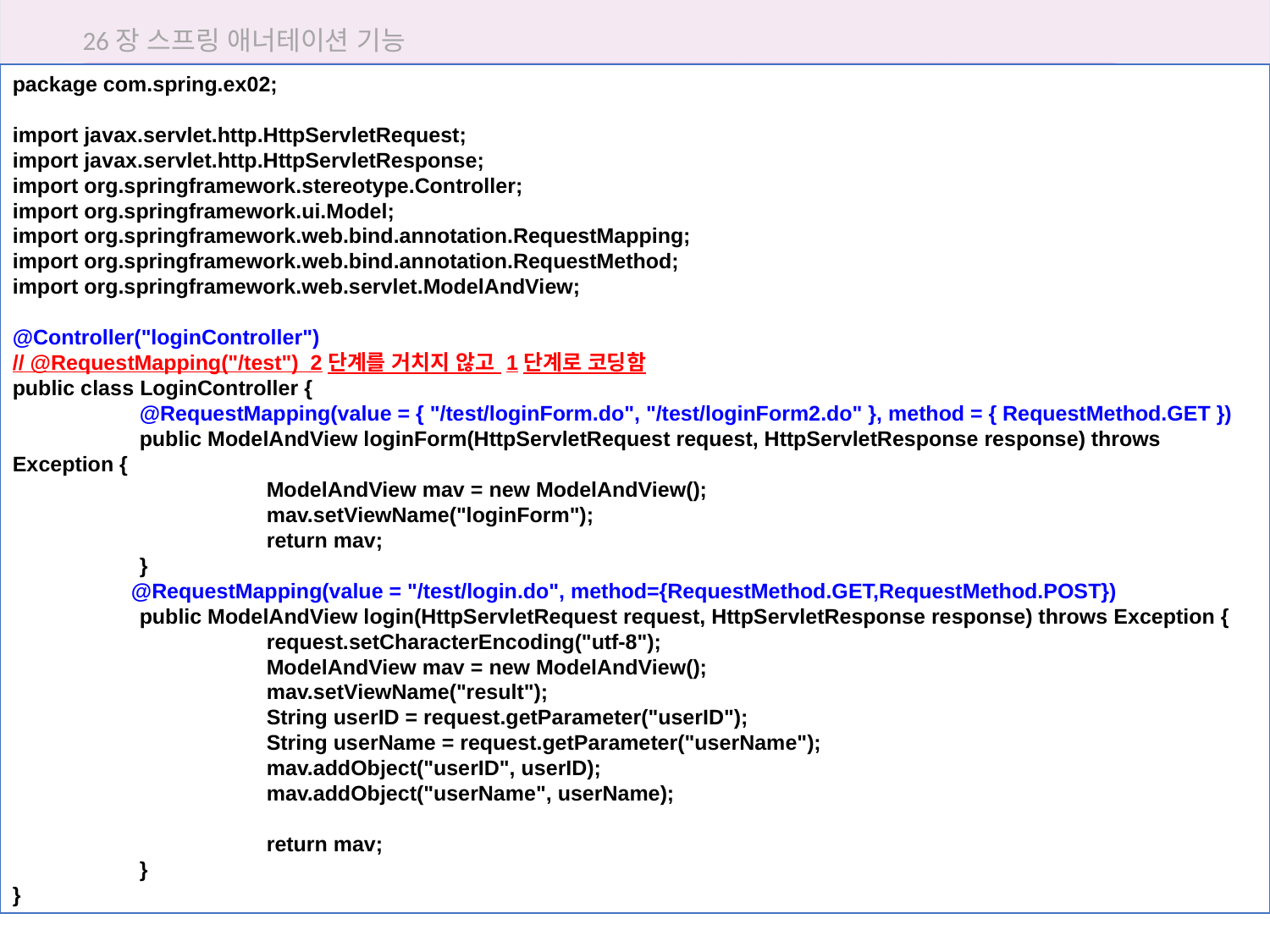

26장 스프링 애너테이션 기능
package com.spring.ex02;

import javax.servlet.http.HttpServletRequest;
import javax.servlet.http.HttpServletResponse;
import org.springframework.stereotype.Controller;
import org.springframework.ui.Model;
import org.springframework.web.bind.annotation.RequestMapping;
import org.springframework.web.bind.annotation.RequestMethod;
import org.springframework.web.servlet.ModelAndView;

@Controller("loginController")
// @RequestMapping("/test")  2단계를 거치지 않고 1단계로 코딩함
public class LoginController {
	@RequestMapping(value = { "/test/loginForm.do", "/test/loginForm2.do" }, method = { RequestMethod.GET })
	public ModelAndView loginForm(HttpServletRequest request, HttpServletResponse response) throws Exception {
		ModelAndView mav = new ModelAndView();
		mav.setViewName("loginForm");
		return mav;
	}
                    @RequestMapping(value = "/test/login.do", method={RequestMethod.GET,RequestMethod.POST})
	public ModelAndView login(HttpServletRequest request, HttpServletResponse response) throws Exception {
		request.setCharacterEncoding("utf-8");
		ModelAndView mav = new ModelAndView();
		mav.setViewName("result");
		String userID = request.getParameter("userID");
		String userName = request.getParameter("userName");
		mav.addObject("userID", userID);
		mav.addObject("userName", userName);

		return mav;
	}
}